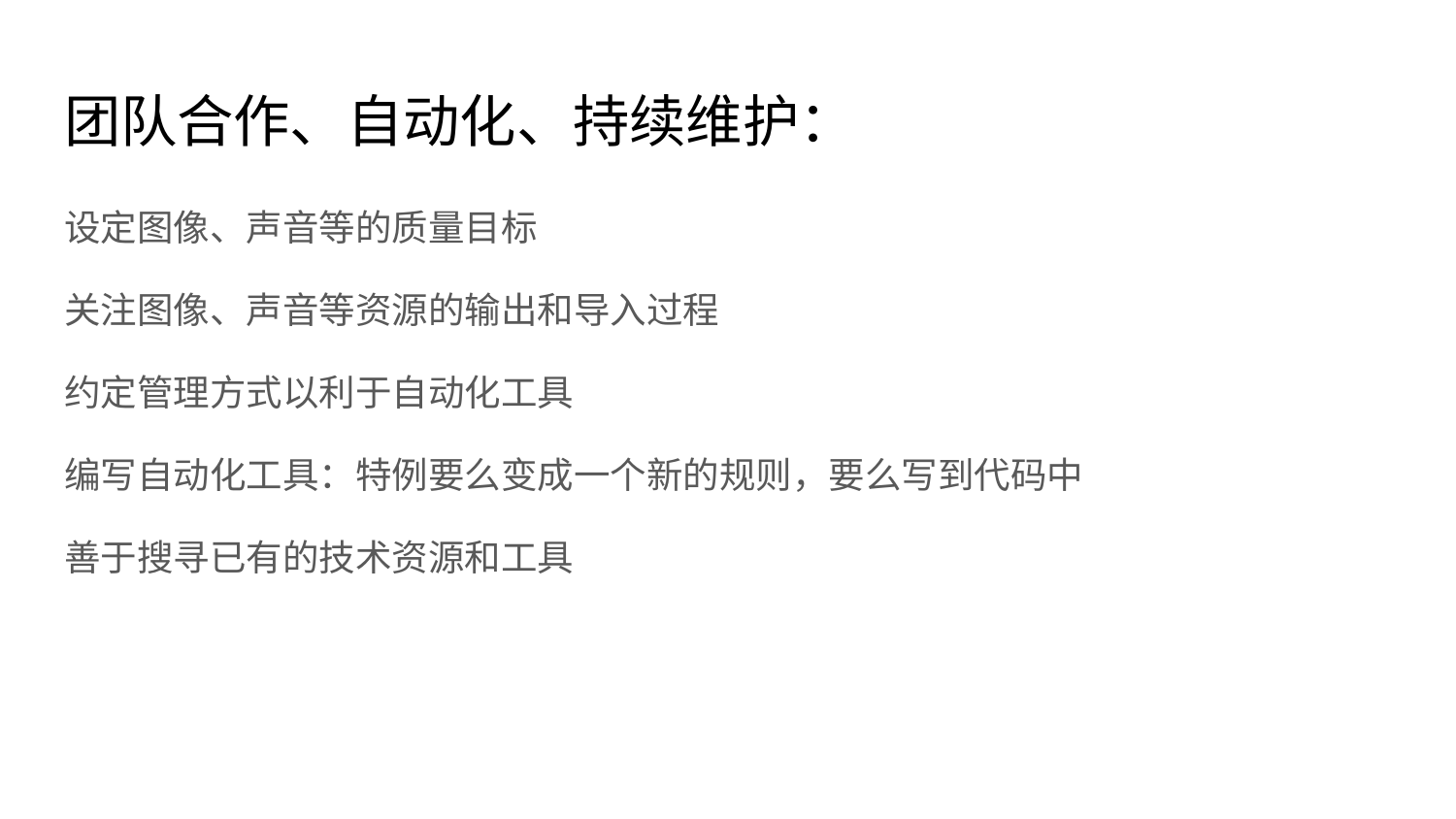

# 团队合作、自动化、持续维护：

设定图像、声音等的质量目标
关注图像、声音等资源的输出和导入过程
约定管理方式以利于自动化工具
编写自动化工具：特例要么变成一个新的规则，要么写到代码中
善于搜寻已有的技术资源和工具